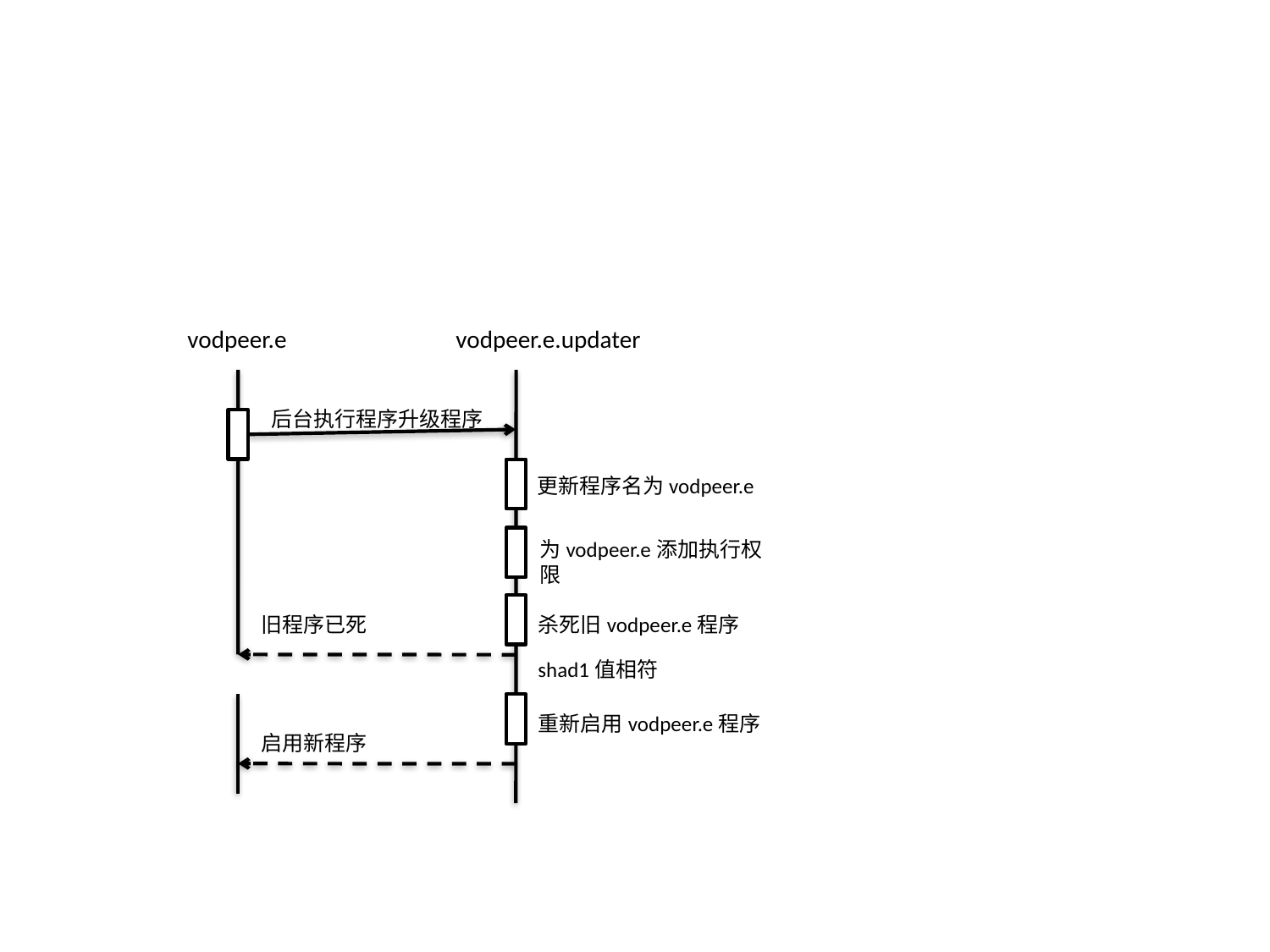

vodpeer.e
vodpeer.e.updater
后台执行程序升级程序

更新程序名为vodpeer.e

为vodpeer.e添加执行权限

旧程序已死
杀死旧vodpeer.e程序
shad1值相符

重新启用vodpeer.e程序
启用新程序